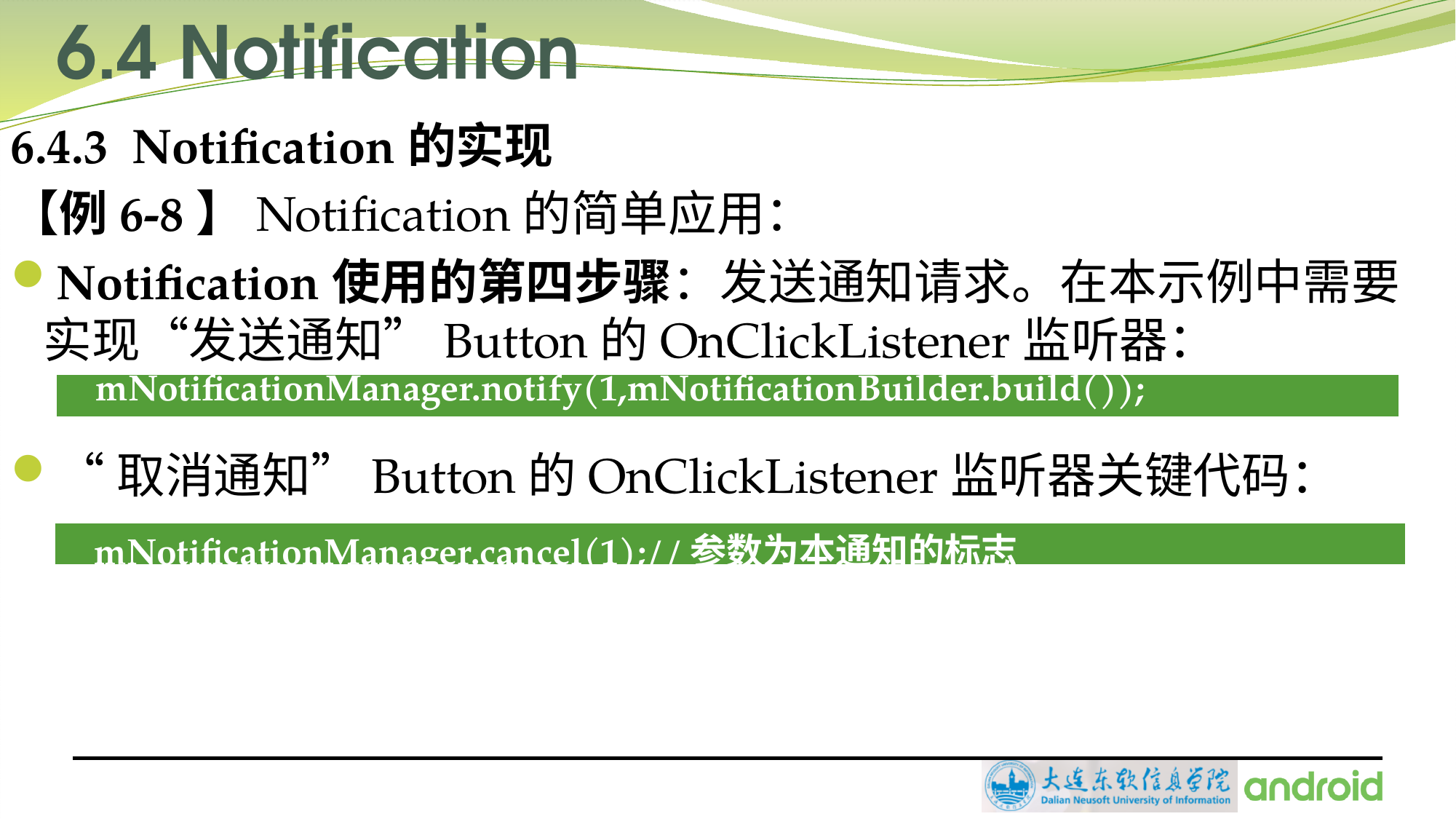

# 6.4 Notification
6.4.3  Notification的实现
【例6-8】Notification的简单应用：
Notification使用的第四步骤：发送通知请求。在本示例中需要实现“发送通知”Button的OnClickListener监听器：

“取消通知”Button的OnClickListener监听器关键代码：

| mNotificationManager.notify(1,mNotificationBuilder.build()); |
| --- |
| mNotificationManager.cancel(1);//参数为本通知的标志 |
| --- |